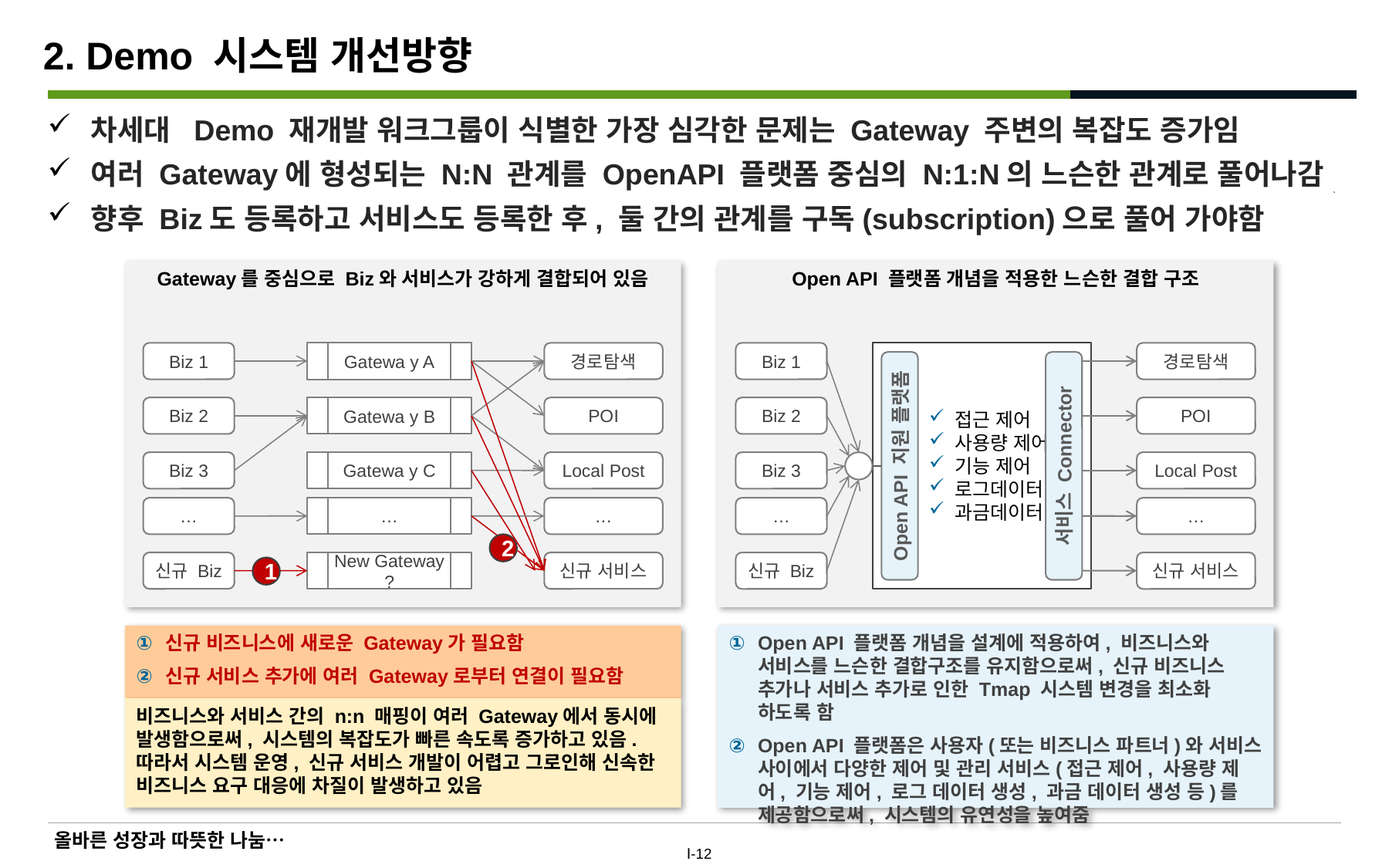

# 2. Demo 시스템 개선방향
차세대  Demo 재개발 워크그룹이 식별한 가장 심각한 문제는 Gateway 주변의 복잡도 증가임
여러 Gateway에 형성되는 N:N 관계를 OpenAPI 플랫폼 중심의 N:1:N의 느슨한 관계로 풀어나감
향후 Biz도 등록하고 서비스도 등록한 후, 둘 간의 관계를 구독(subscription)으로 풀어 가야함
Gateway를 중심으로 Biz와 서비스가 강하게 결합되어 있음
Open API 플랫폼 개념을 적용한 느슨한 결합 구조
Biz 1
Gatewa y A
경로탐색
Biz 1
 접근 제어
 사용량 제어
 기능 제어
 로그데이터
 과금데이터
경로탐색

Biz 2
Gatewa y B
POI
Biz 2
POI

Open API 지원 플랫폼
서비스 Connector
Biz 3
Gatewa y C
Local Post
Biz 3

Local Post

…
…
…
…
…

2
신규 Biz
New Gateway ?
신규 서비스
신규 Biz
신규 서비스
1

신규 비즈니스에 새로운 Gateway가 필요함
신규 서비스 추가에 여러 Gateway로부터 연결이 필요함
Open API 플랫폼 개념을 설계에 적용하여, 비즈니스와 서비스를 느슨한 결합구조를 유지함으로써, 신규 비즈니스 추가나 서비스 추가로 인한 Tmap 시스템 변경을 최소화 하도록 함
Open API 플랫폼은 사용자(또는 비즈니스 파트너)와 서비스 사이에서 다양한 제어 및 관리 서비스(접근 제어, 사용량 제어, 기능 제어, 로그 데이터 생성, 과금 데이터 생성 등)를 제공함으로써, 시스템의 유연성을 높여줌
비즈니스와 서비스 간의 n:n 매핑이 여러 Gateway에서 동시에 발생함으로써, 시스템의 복잡도가 빠른 속도록 증가하고 있음. 따라서 시스템 운영, 신규 서비스 개발이 어렵고 그로인해 신속한 비즈니스 요구 대응에 차질이 발생하고 있음